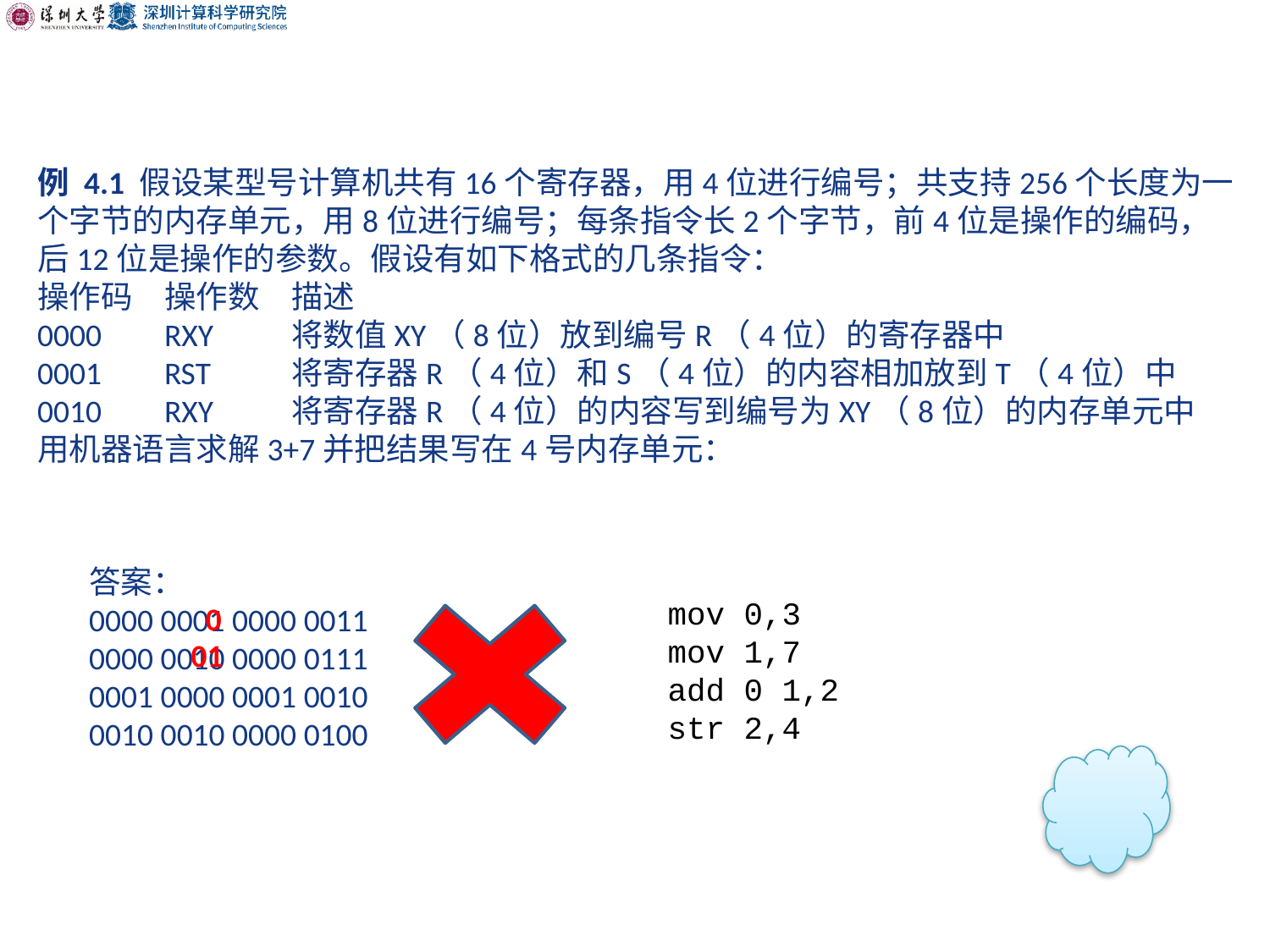

例 4.1 假设某型号计算机共有16个寄存器，用4位进行编号；共支持256个长度为一个字节的内存单元，用8位进行编号；每条指令长2个字节，前4位是操作的编码，后12位是操作的参数。假设有如下格式的几条指令：
操作码	操作数	描述
0000	RXY	将数值XY（8位）放到编号R（4位）的寄存器中
0001	RST	将寄存器R（4位）和S（4位）的内容相加放到T（4位）中
0010	RXY	将寄存器R（4位）的内容写到编号为XY（8位）的内存单元中
用机器语言求解3+7并把结果写在4号内存单元：
答案：
0000 0001 0000 0011
0000 0010 0000 0111
0001 0000 0001 0010
0010 0010 0000 0100

mov 0,3
mov 1,7
add 0 1,2
str 2,4
0
01